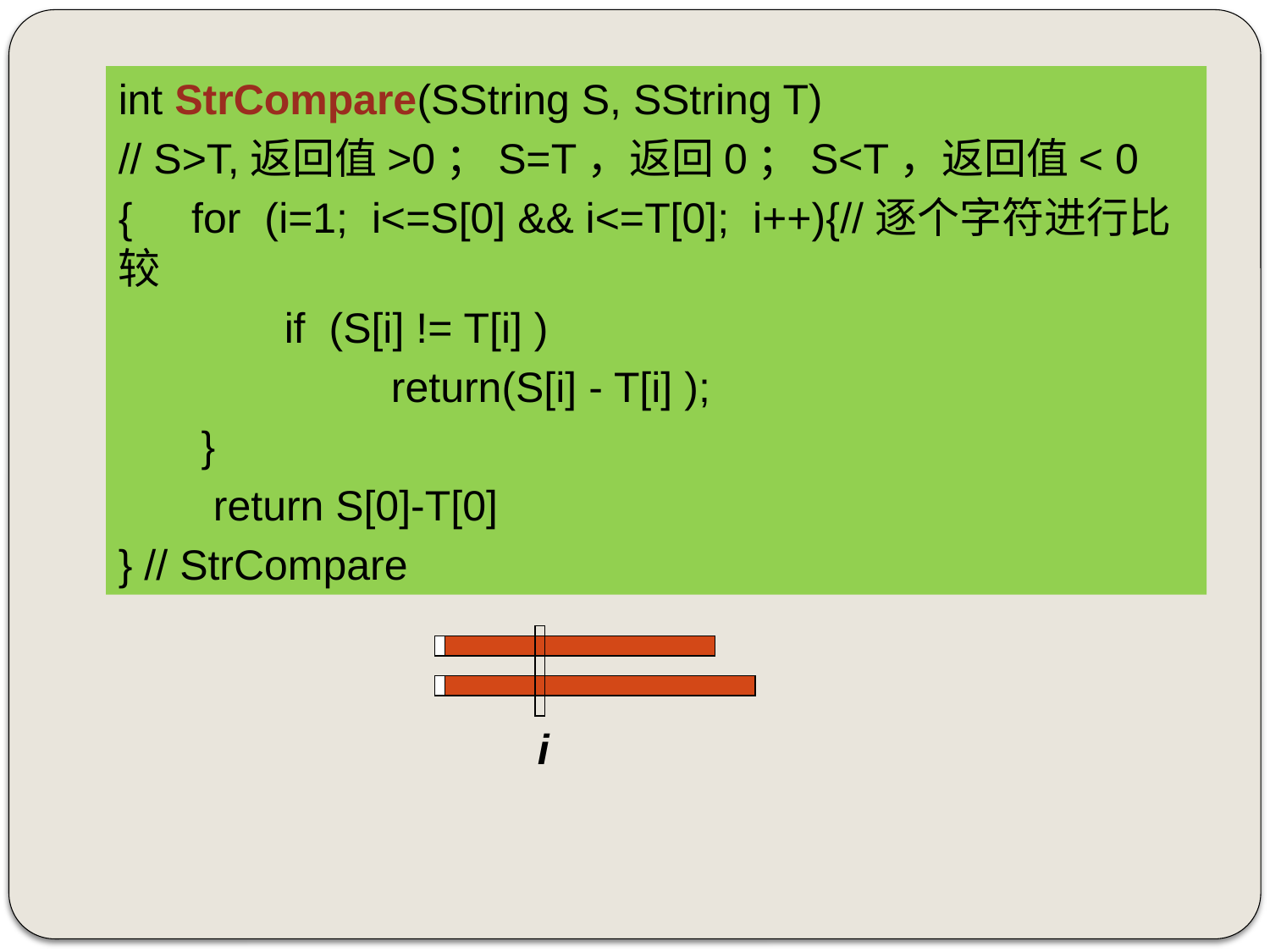

int StrCompare(SString S, SString T)
// S>T,返回值>0；S=T，返回0；S<T，返回值< 0
{     for  (i=1;  i<=S[0] && i<=T[0];  i++){//逐个字符进行比较
              if  (S[i] != T[i] )
                       return(S[i] - T[i] );
       }
        return S[0]-T[0]
} // StrCompare

i